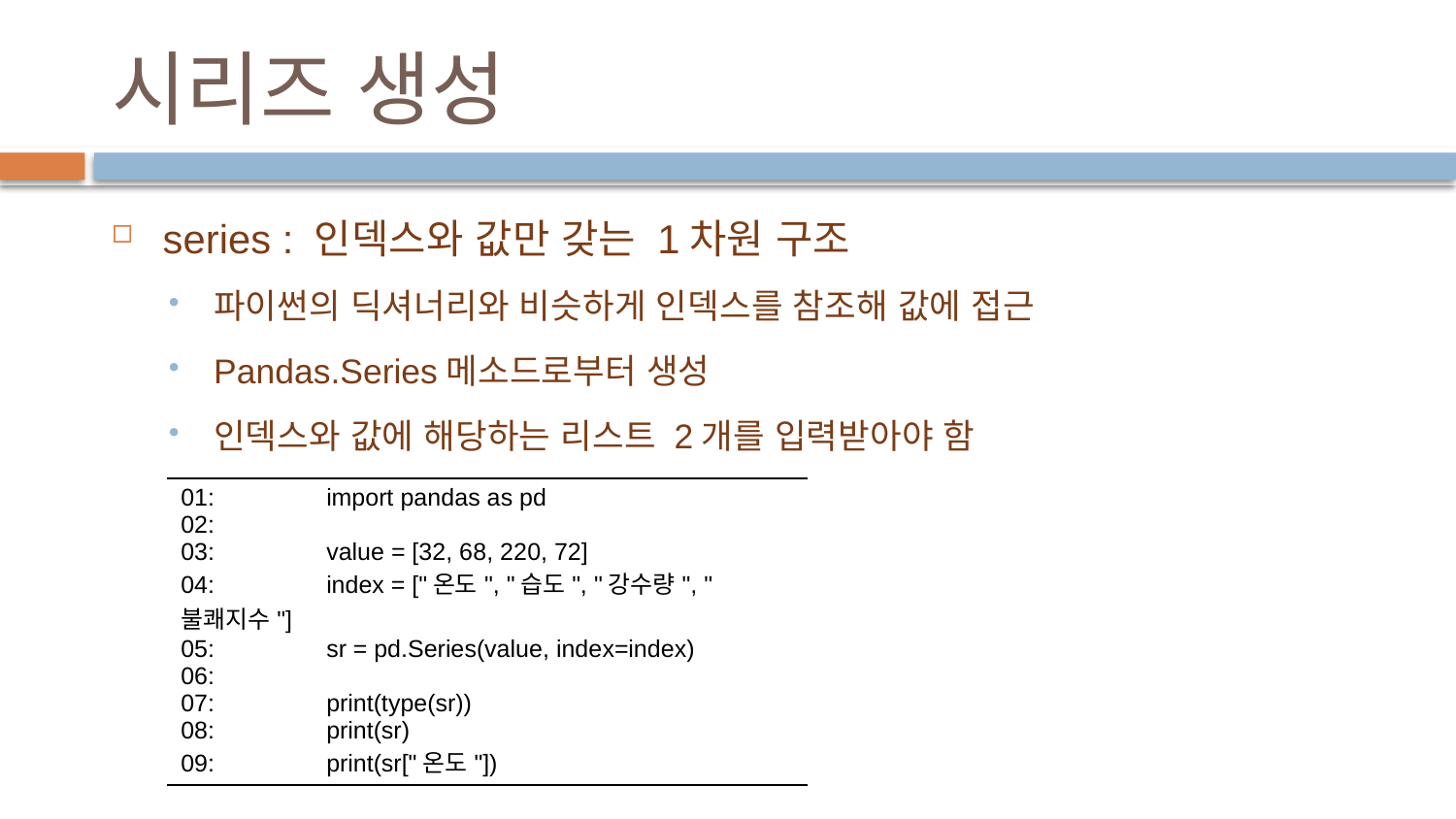

# 시리즈 생성
series : 인덱스와 값만 갖는 1차원 구조
파이썬의 딕셔너리와 비슷하게 인덱스를 참조해 값에 접근
Pandas.Series메소드로부터 생성
인덱스와 값에 해당하는 리스트 2개를 입력받아야 함

| 01: import pandas as pd 02: 03: value = [32, 68, 220, 72] 04: index = ["온도", "습도", "강수량", "불쾌지수"] 05: sr = pd.Series(value, index=index) 06: 07: print(type(sr)) 08: print(sr) 09: print(sr["온도"]) |
| --- |